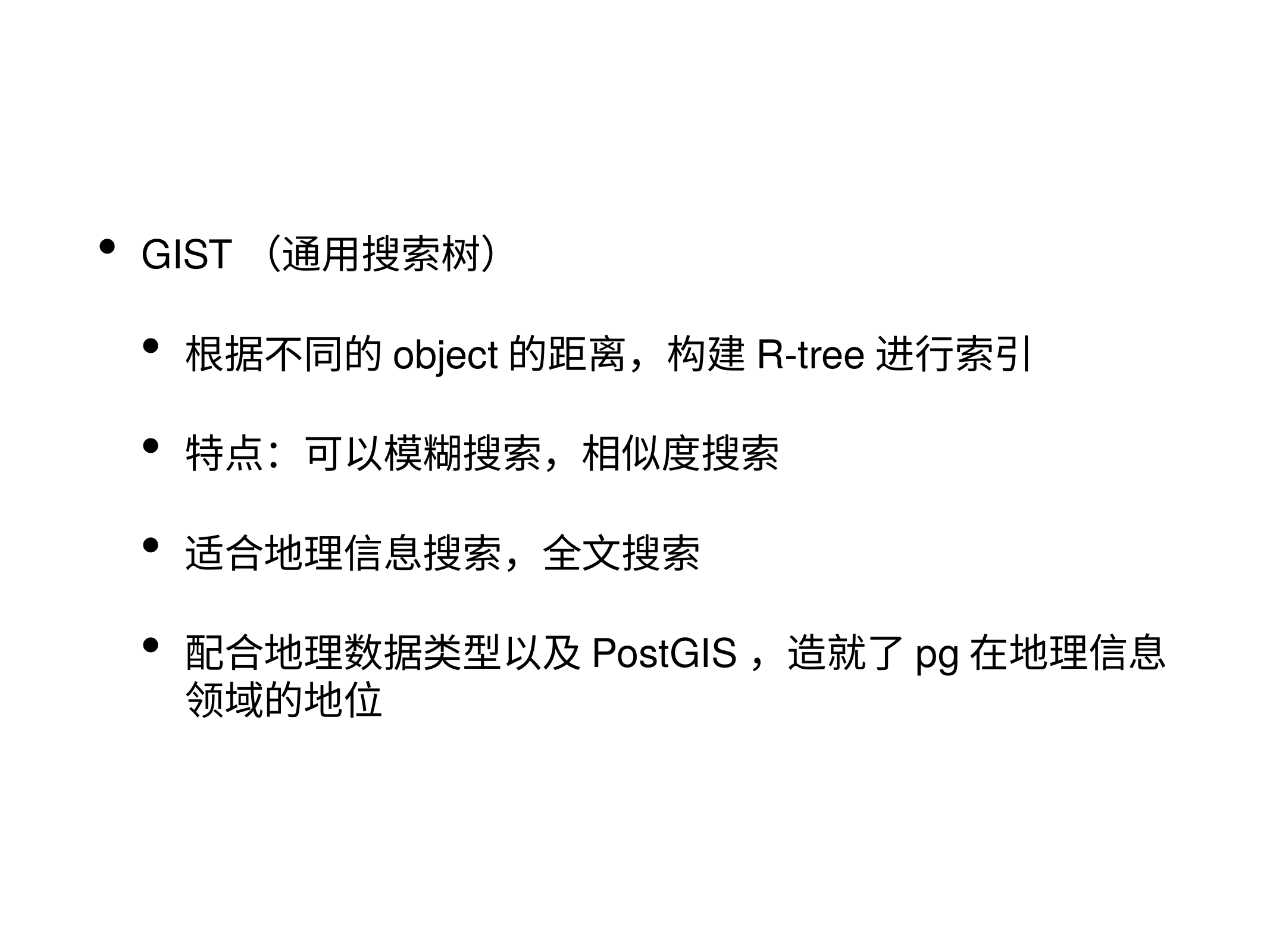

GIST（通用搜索树）
根据不同的object的距离，构建R-tree进行索引
特点：可以模糊搜索，相似度搜索
适合地理信息搜索，全文搜索
配合地理数据类型以及PostGIS，造就了pg在地理信息领域的地位